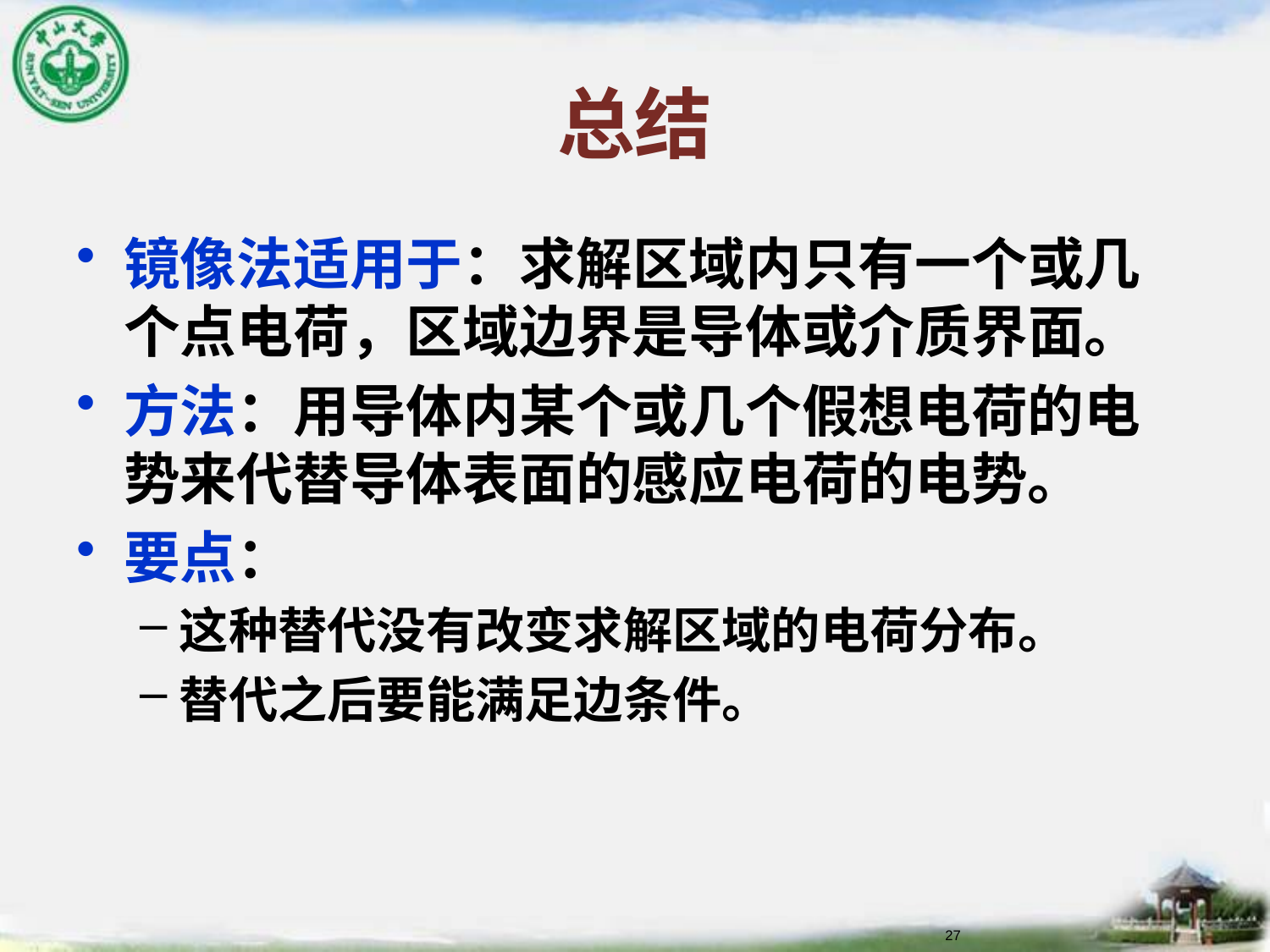

# 总结
镜像法适用于：求解区域内只有一个或几个点电荷，区域边界是导体或介质界面。
方法：用导体内某个或几个假想电荷的电势来代替导体表面的感应电荷的电势。
要点：
这种替代没有改变求解区域的电荷分布。
替代之后要能满足边条件。

27